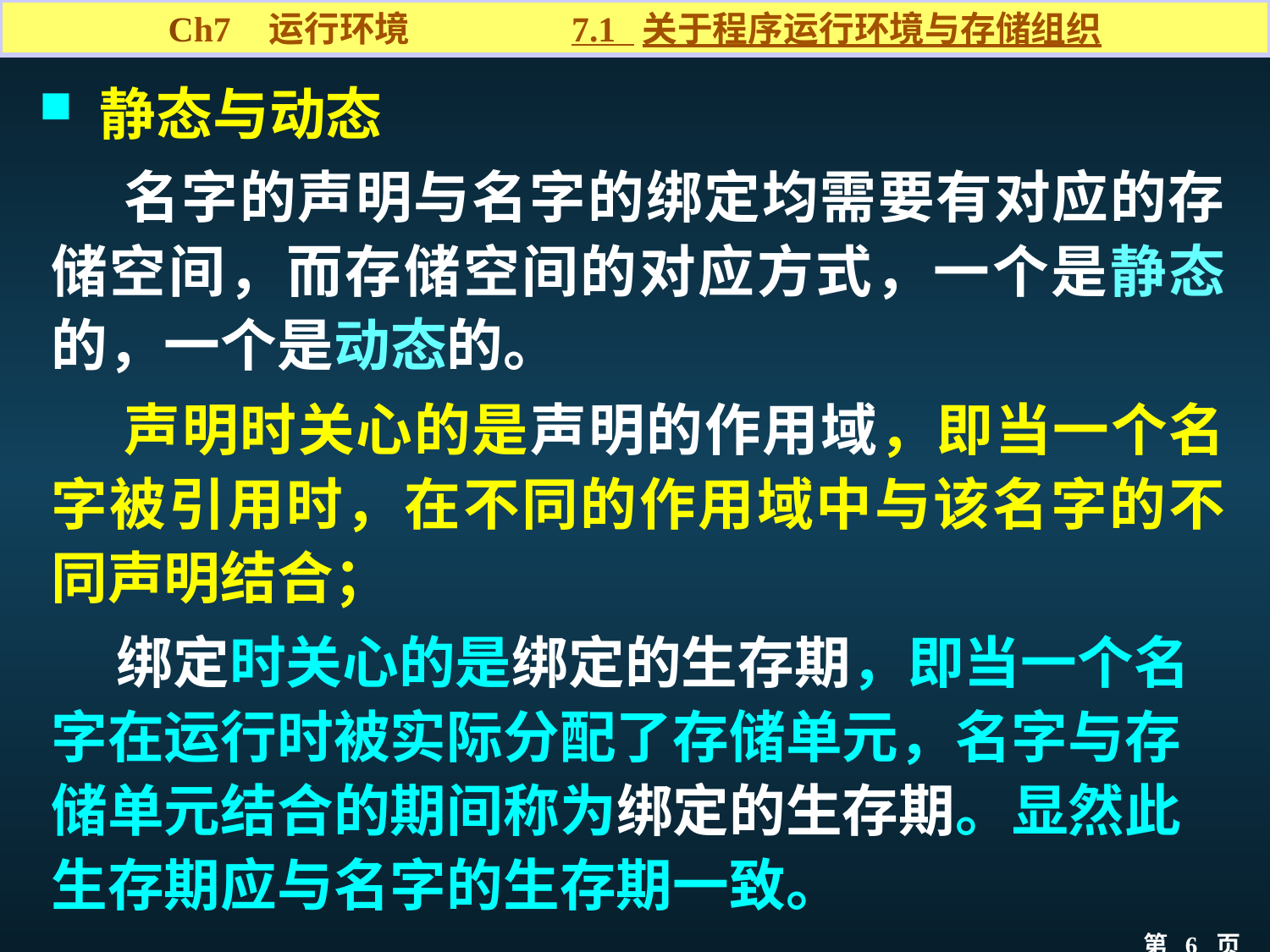

Ch7   运行环境                   7.1  关于程序运行环境与存储组织
 静态与动态
    名字的声明与名字的绑定均需要有对应的存储空间，而存储空间的对应方式，一个是静态的，一个是动态的。
    声明时关心的是声明的作用域，即当一个名字被引用时，在不同的作用域中与该名字的不同声明结合；
    绑定时关心的是绑定的生存期，即当一个名字在运行时被实际分配了存储单元，名字与存储单元结合的期间称为绑定的生存期。显然此生存期应与名字的生存期一致。